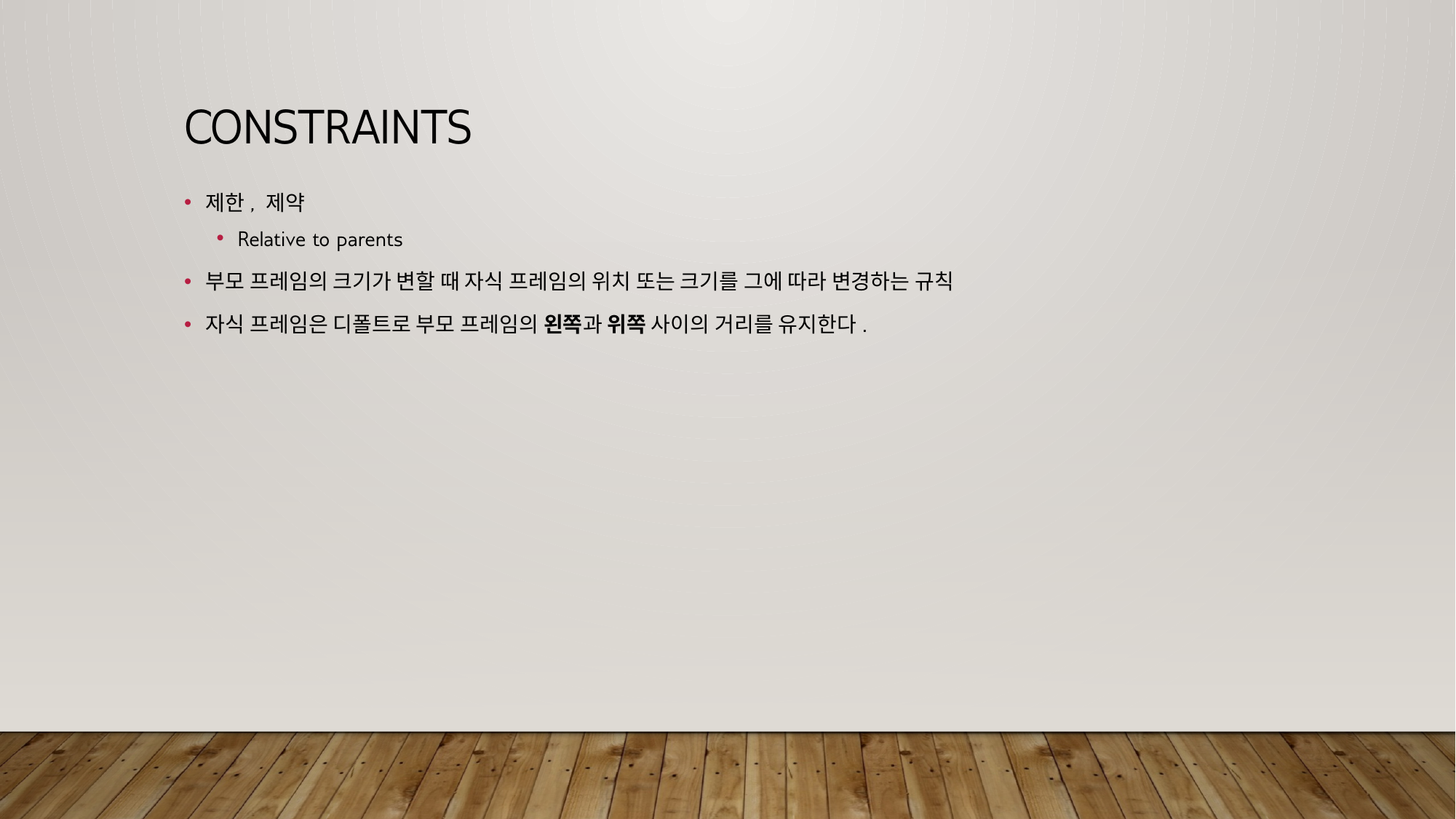

# Constraints
제한, 제약
Relative to parents
부모 프레임의 크기가 변할 때 자식 프레임의 위치 또는 크기를 그에 따라 변경하는 규칙
자식 프레임은 디폴트로 부모 프레임의 왼쪽과 위쪽 사이의 거리를 유지한다.